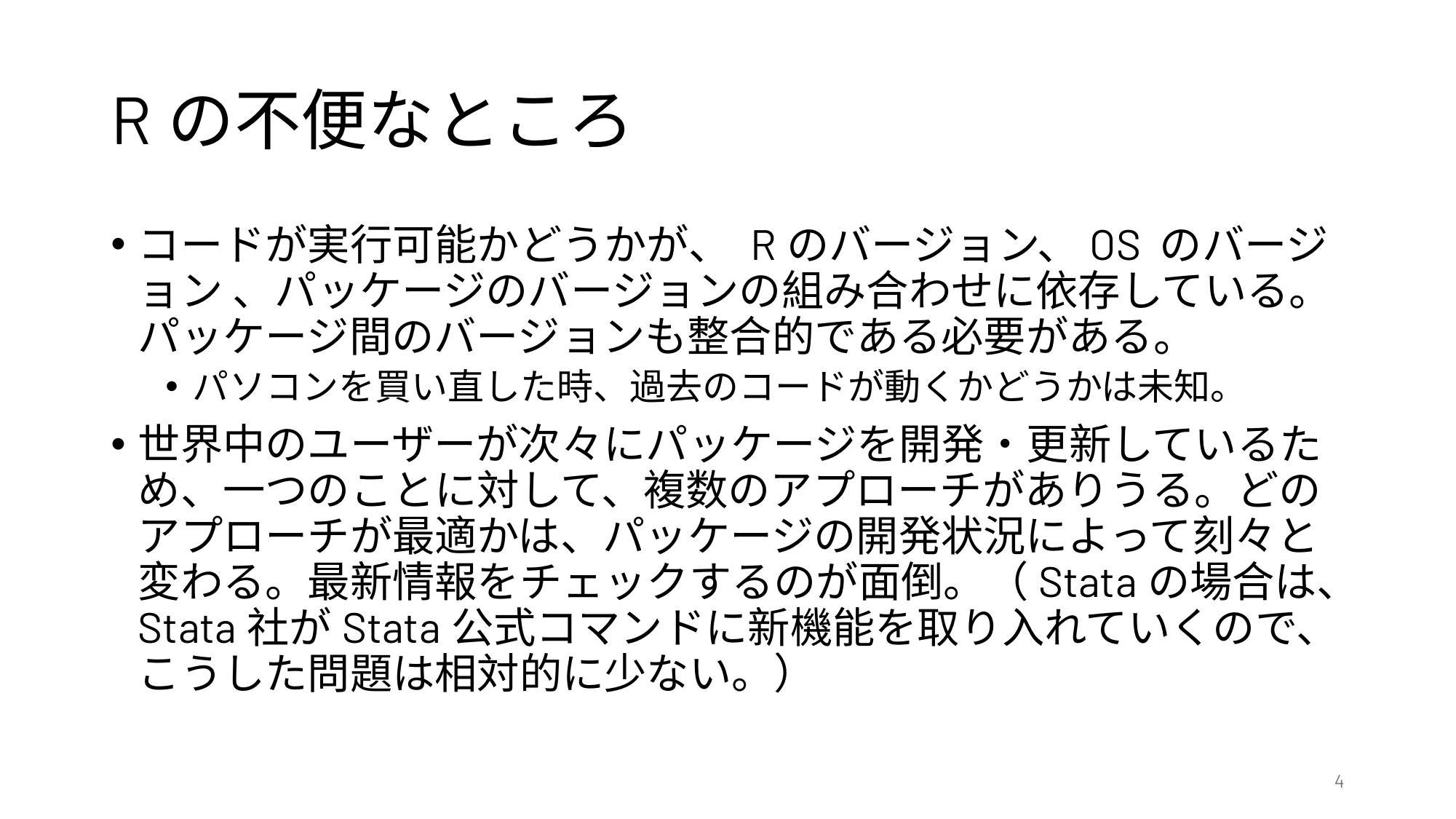

# Rの不便なところ
コードが実行可能かどうかが、 Rのバージョン、OS のバージョン 、パッケージのバージョンの組み合わせに依存している。パッケージ間のバージョンも整合的である必要がある。
パソコンを買い直した時、過去のコードが動くかどうかは未知。
世界中のユーザーが次々にパッケージを開発・更新しているため、一つのことに対して、複数のアプローチがありうる。どのアプローチが最適かは、パッケージの開発状況によって刻々と変わる。最新情報をチェックするのが面倒。（Stataの場合は、Stata社がStata公式コマンドに新機能を取り入れていくので、こうした問題は相対的に少ない。）
4